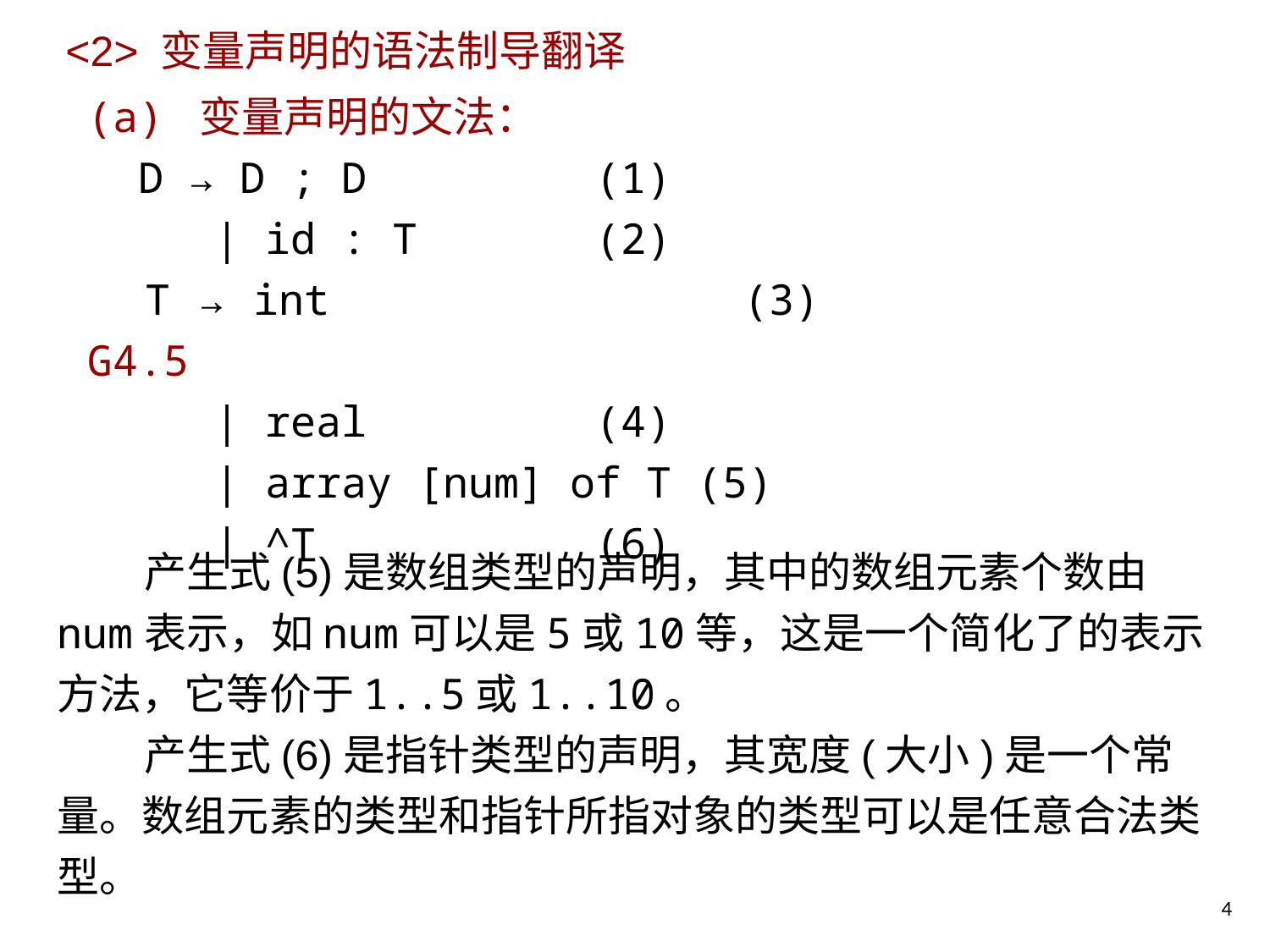

# <2> 变量声明的语法制导翻译
(a) 变量声明的文法：
  D → D ; D		(1)
     | id : T		(2)
  T → int 		 	(3)        G4.5
     | real 		(4)
     | array [num] of T (5)
     | ^T			(6)
        产生式(5)是数组类型的声明，其中的数组元素个数由num表示，如num可以是5或10等，这是一个简化了的表示方法，它等价于1..5或1..10。
        产生式(6)是指针类型的声明，其宽度(大小)是一个常量。数组元素的类型和指针所指对象的类型可以是任意合法类型。
4